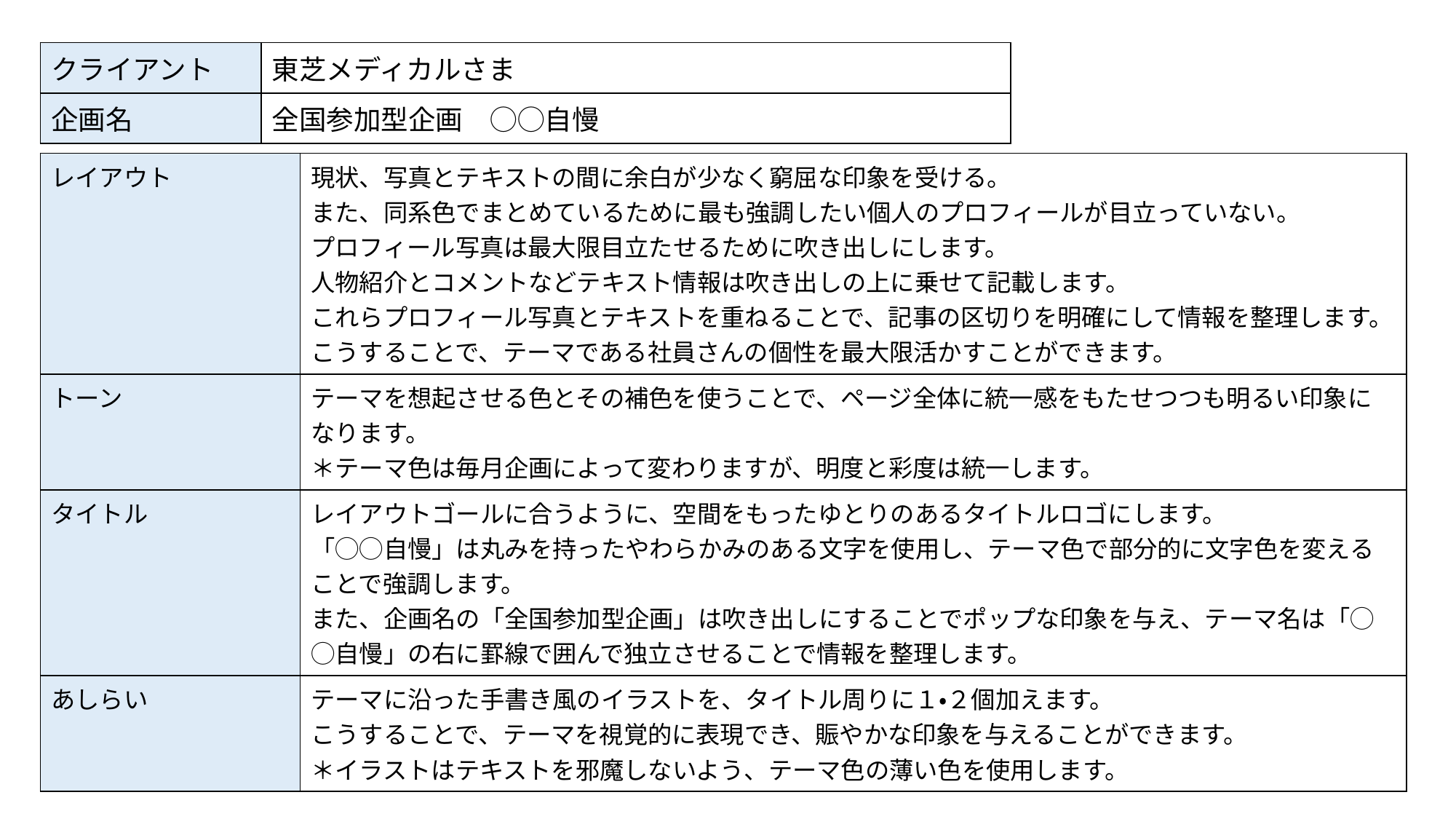

| クライアント | 東芝メディカルさま |
| --- | --- |
| 企画名 | 全国参加型企画　◯◯自慢 |
| レイアウト | 現状、写真とテキストの間に余白が少なく窮屈な印象を受ける。 また、同系色でまとめているために最も強調したい個人のプロフィールが目立っていない。 プロフィール写真は最大限目立たせるために吹き出しにします。 人物紹介とコメントなどテキスト情報は吹き出しの上に乗せて記載します。 これらプロフィール写真とテキストを重ねることで、記事の区切りを明確にして情報を整理します。 こうすることで、テーマである社員さんの個性を最大限活かすことができます。 |
| --- | --- |
| トーン | テーマを想起させる色とその補色を使うことで、ページ全体に統一感をもたせつつも明るい印象になります。 ＊テーマ色は毎月企画によって変わりますが、明度と彩度は統一します。 |
| タイトル | レイアウトゴールに合うように、空間をもったゆとりのあるタイトルロゴにします。 「◯◯自慢」は丸みを持ったやわらかみのある文字を使用し、テーマ色で部分的に文字色を変えることで強調します。 また、企画名の「全国参加型企画」は吹き出しにすることでポップな印象を与え、テーマ名は「◯◯自慢」の右に罫線で囲んで独立させることで情報を整理します。 |
| あしらい | テーマに沿った手書き風のイラストを、タイトル周りに１・２個加えます。 こうすることで、テーマを視覚的に表現でき、賑やかな印象を与えることができます。 ＊イラストはテキストを邪魔しないよう、テーマ色の薄い色を使用します。 |